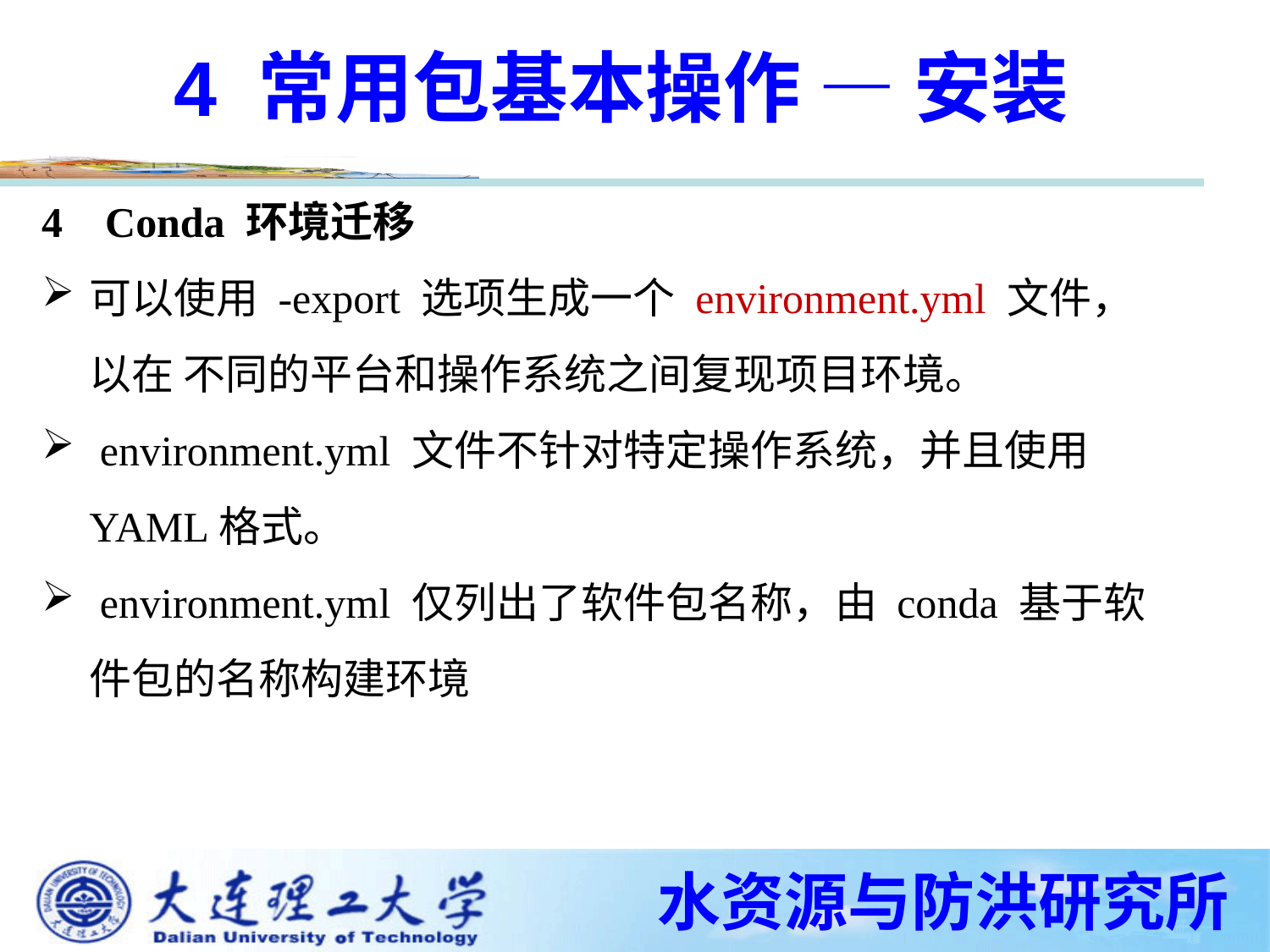

4 常用包基本操作 — 安装
Conda 环境迁移
可以使用 -export 选项生成一个 environment.yml 文件，以在 不同的平台和操作系统之间复现项目环境。
 environment.yml 文件不针对特定操作系统，并且使用YAML格式。
 environment.yml 仅列出了软件包名称，由 conda 基于软件包的名称构建环境